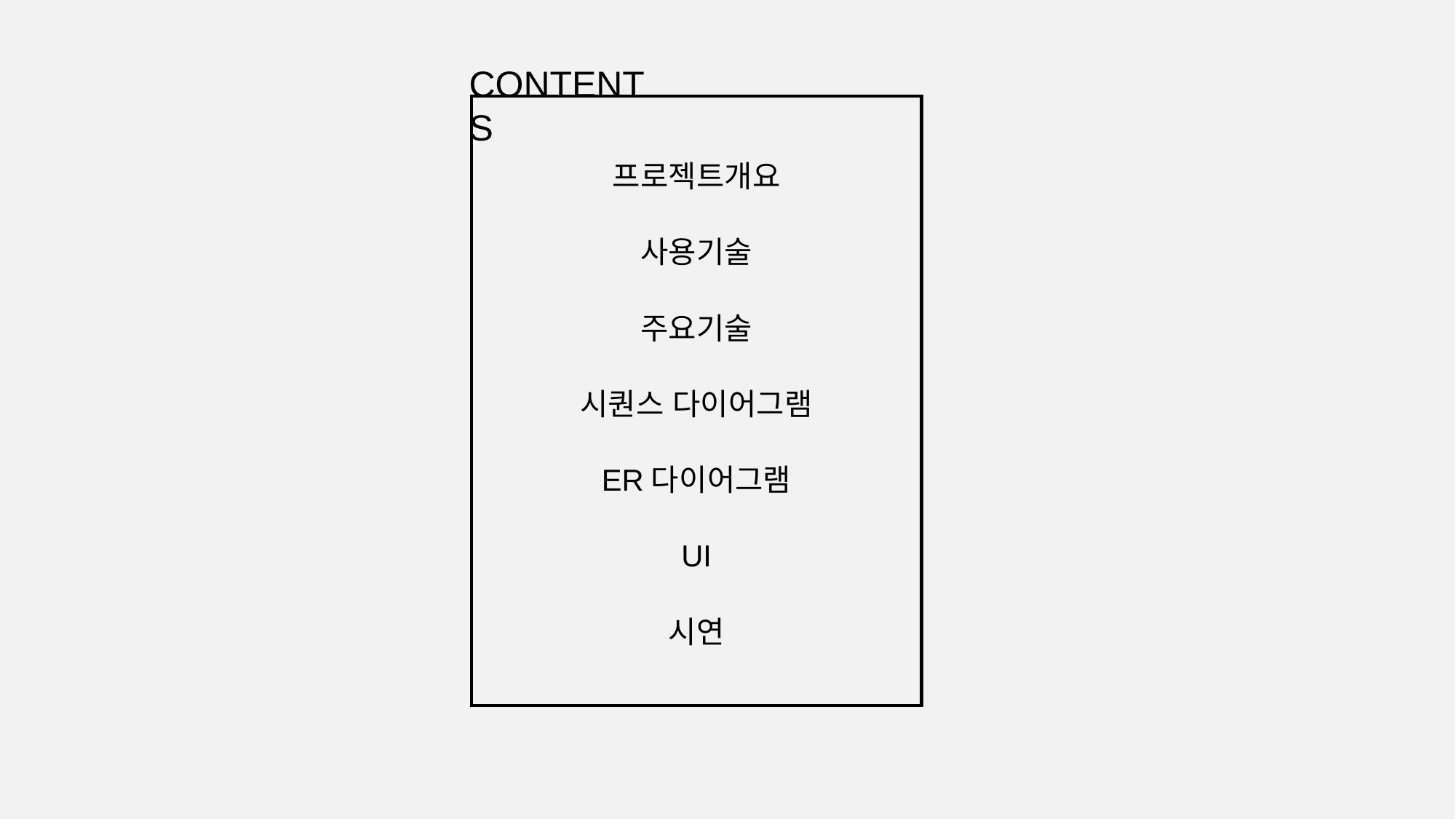

CONTENTS

프로젝트개요
사용기술
주요기술
시퀀스 다이어그램
ER다이어그램
UI
시연